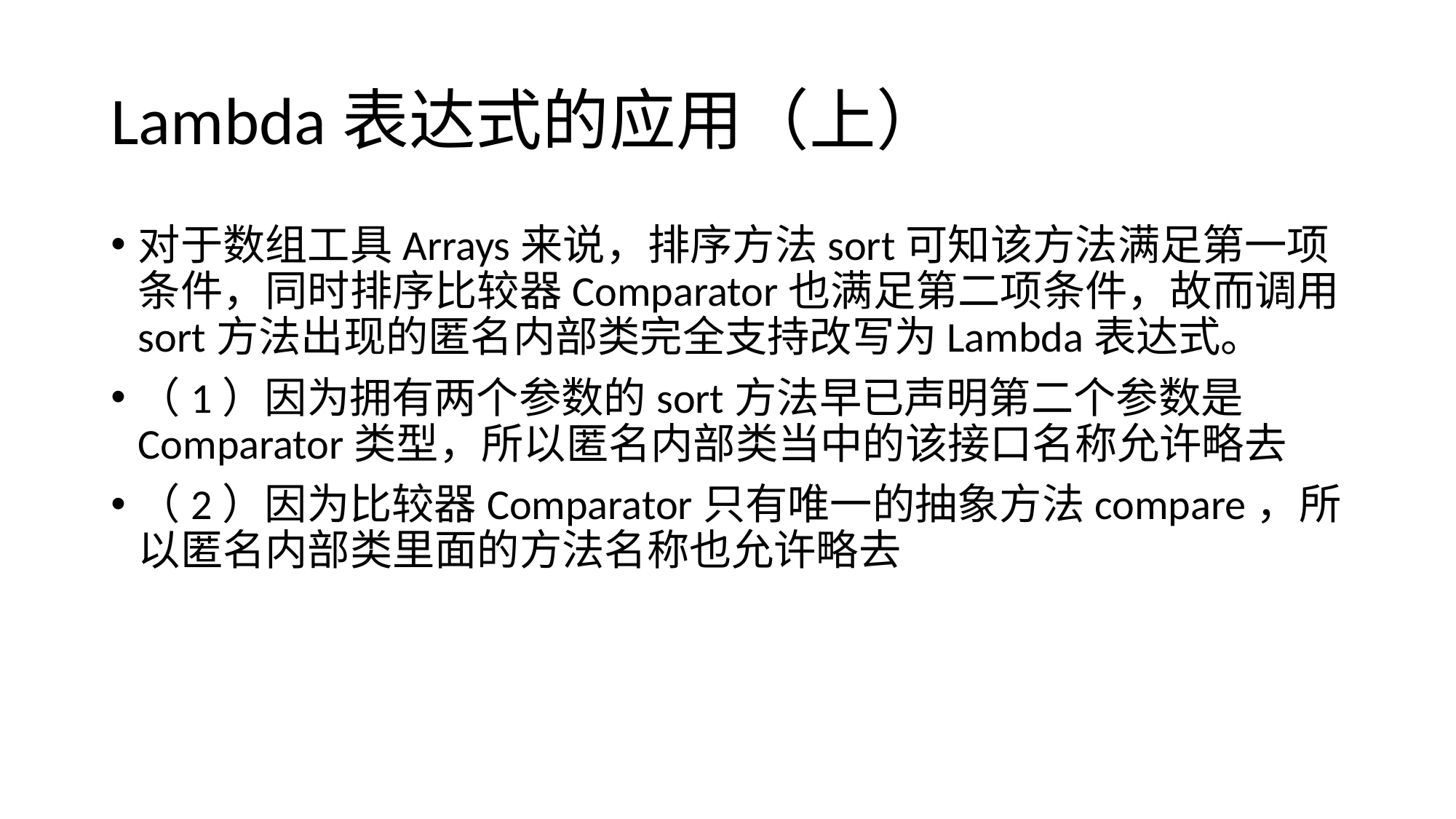

# Lambda表达式的应用（上）
对于数组工具Arrays来说，排序方法sort可知该方法满足第一项条件，同时排序比较器Comparator也满足第二项条件，故而调用sort方法出现的匿名内部类完全支持改写为Lambda表达式。
（1）因为拥有两个参数的sort方法早已声明第二个参数是Comparator类型，所以匿名内部类当中的该接口名称允许略去
（2）因为比较器Comparator只有唯一的抽象方法compare，所以匿名内部类里面的方法名称也允许略去